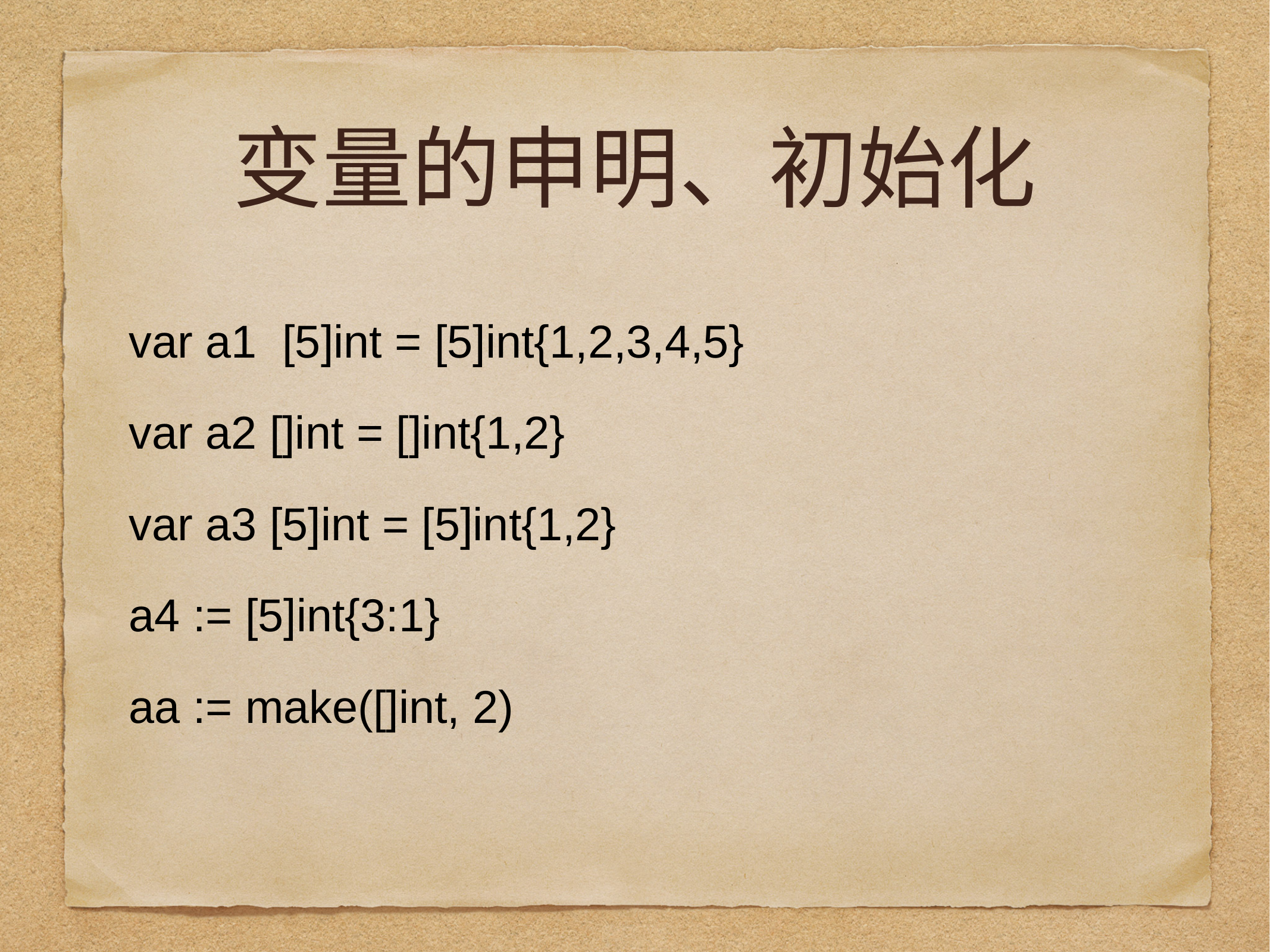

# 变量的申明、初始化
var a1  [5]int = [5]int{1,2,3,4,5}
var a2 []int = []int{1,2}
var a3 [5]int = [5]int{1,2}
a4 := [5]int{3:1}
aa := make([]int, 2)